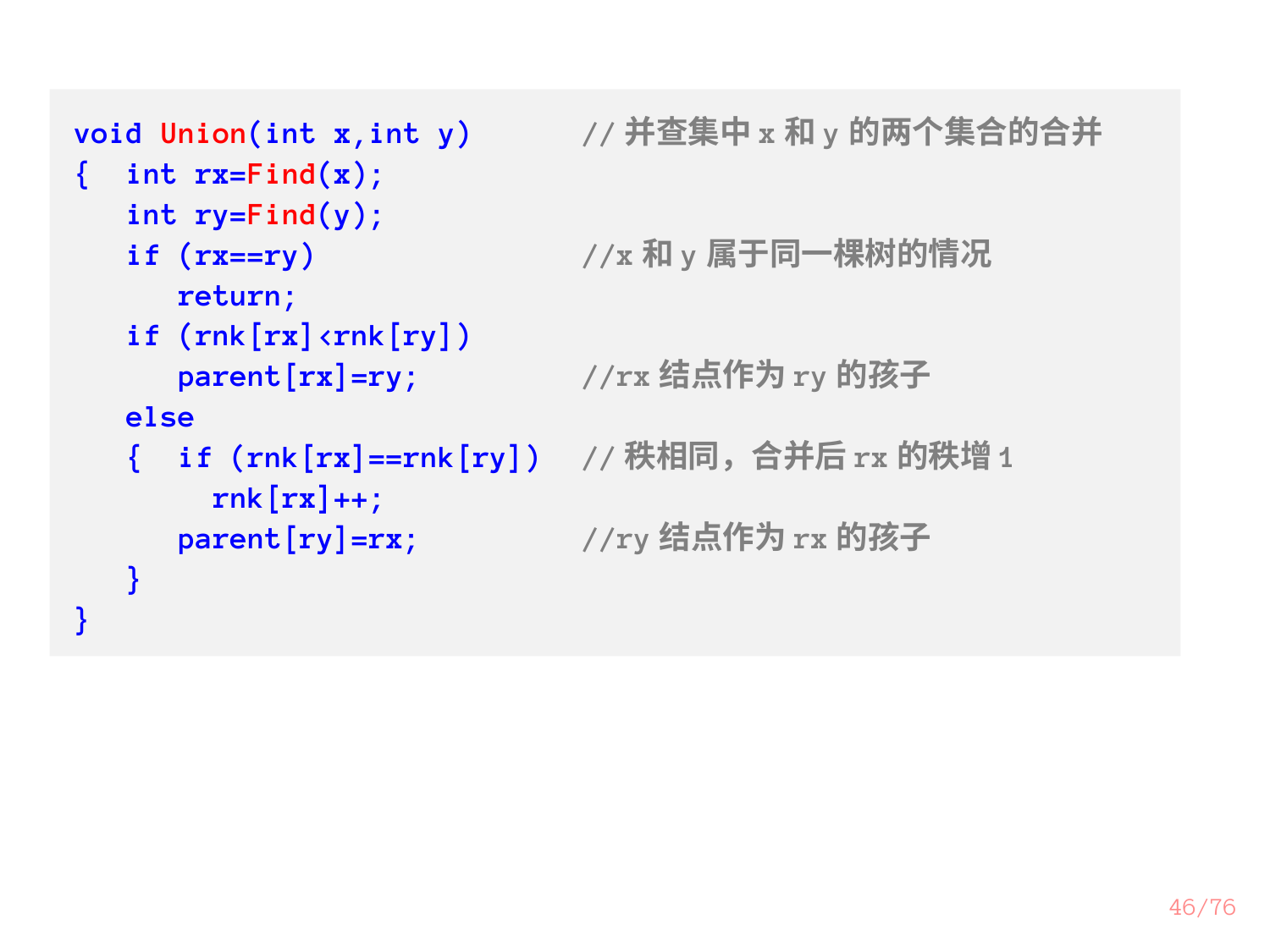

void Union(int x,int y)	//并查集中x和y的两个集合的合并
{  int rx=Find(x);
   int ry=Find(y);
   if (rx==ry)			//x和y属于同一棵树的情况
      return;
   if (rnk[rx]<rnk[ry])
      parent[rx]=ry;		//rx结点作为ry的孩子
   else
   {  if (rnk[rx]==rnk[ry])	//秩相同，合并后rx的秩增1
        rnk[rx]++;
      parent[ry]=rx;		//ry结点作为rx的孩子
   }
}
46/76